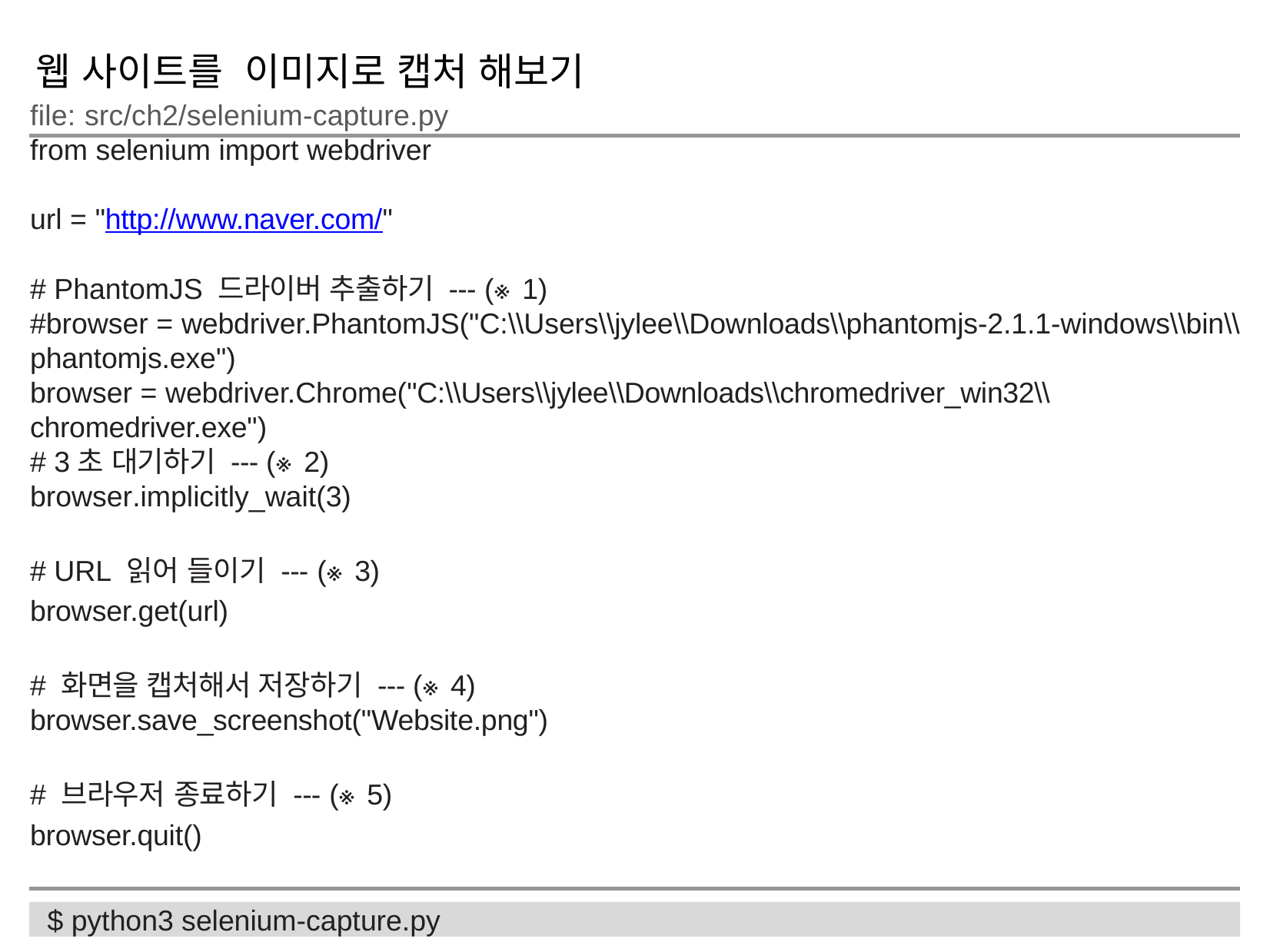

웹 사이트를  이미지로 캡처 해보기
file: src/ch2/selenium-capture.py
from selenium import webdriver

url = "http://www.naver.com/"

# PhantomJS 드라이버 추출하기 --- (※1)
#browser = webdriver.PhantomJS("C:\\Users\\jylee\\Downloads\\phantomjs-2.1.1-windows\\bin\\phantomjs.exe")
browser = webdriver.Chrome("C:\\Users\\jylee\\Downloads\\chromedriver_win32\\chromedriver.exe")
# 3초 대기하기 --- (※2)
browser.implicitly_wait(3)

# URL 읽어 들이기 --- (※3)
browser.get(url)

# 화면을 캡처해서 저장하기 --- (※4)
browser.save_screenshot("Website.png")

# 브라우저 종료하기 --- (※5)
browser.quit()

$ python3 selenium-capture.py